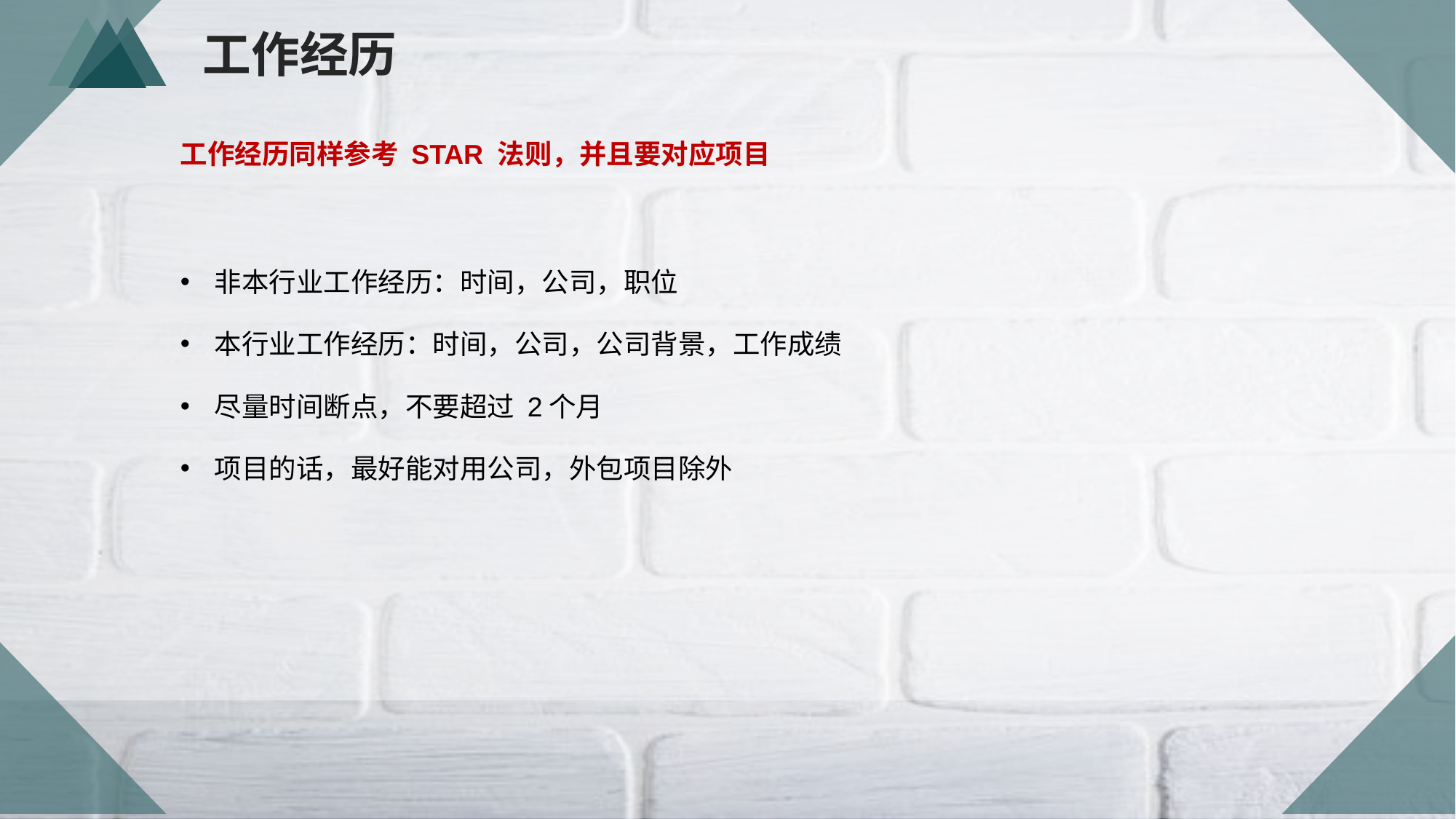

工作经历
工作经历同样参考 STAR 法则，并且要对应项目

非本行业工作经历：时间，公司，职位
本行业工作经历：时间，公司，公司背景，工作成绩
尽量时间断点，不要超过 2个月
项目的话，最好能对用公司，外包项目除外